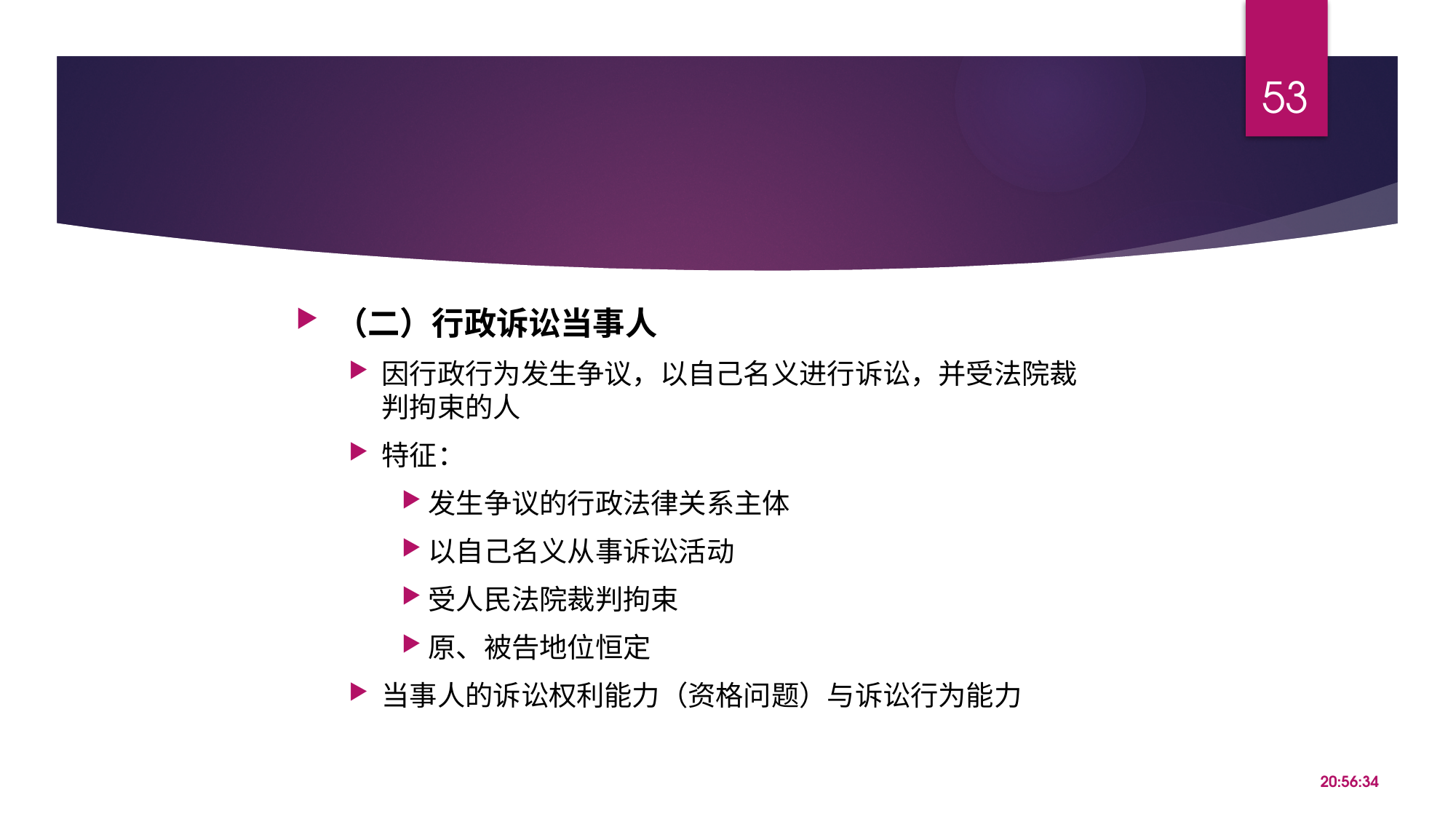

53
#
（二）行政诉讼当事人
因行政行为发生争议，以自己名义进行诉讼，并受法院裁判拘束的人
特征：
发生争议的行政法律关系主体
以自己名义从事诉讼活动
受人民法院裁判拘束
原、被告地位恒定
当事人的诉讼权利能力（资格问题）与诉讼行为能力

20:56:34